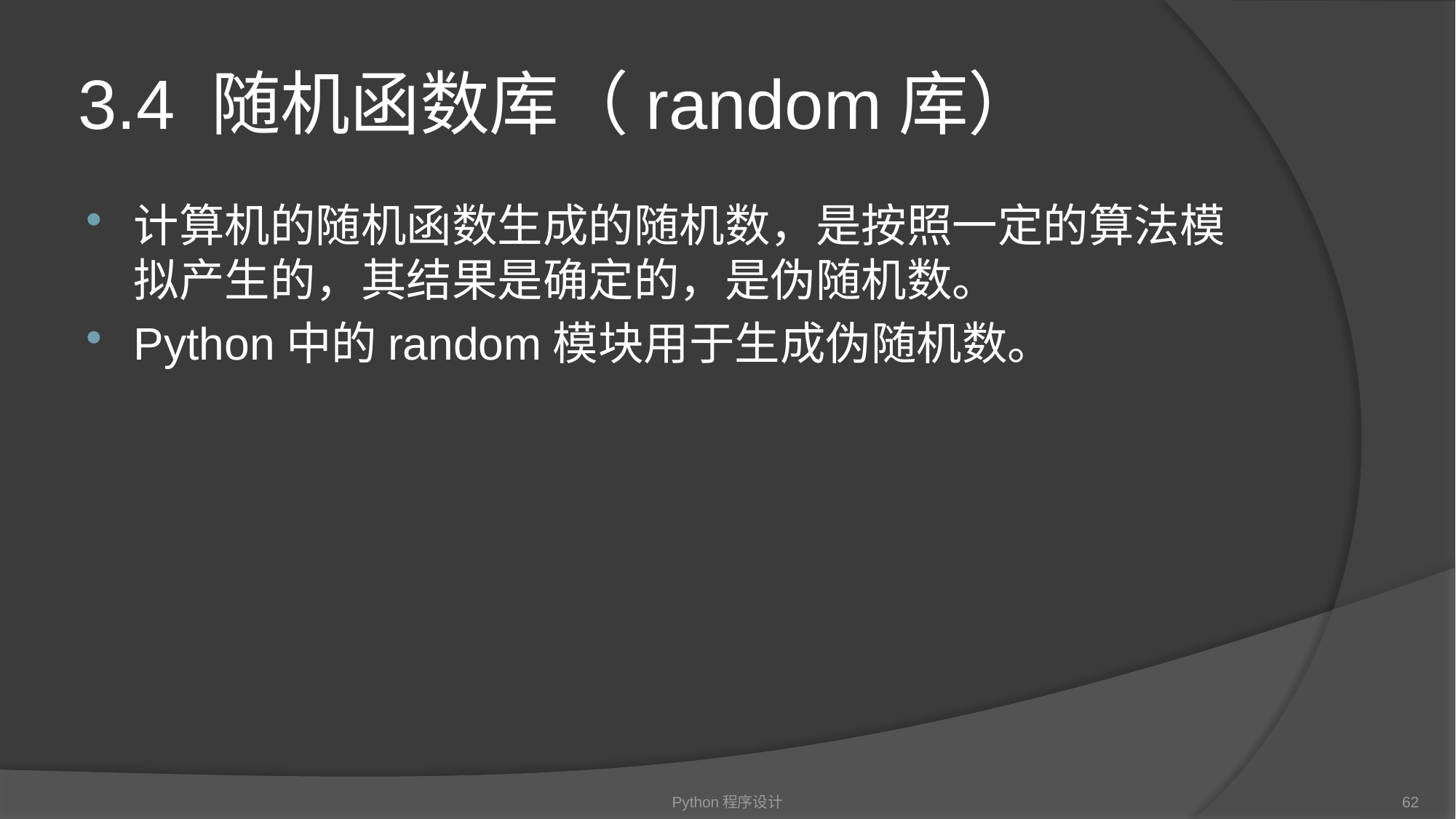

# 3.4 随机函数库（random库）
计算机的随机函数生成的随机数，是按照一定的算法模拟产生的，其结果是确定的，是伪随机数。
Python中的random模块用于生成伪随机数。
Python程序设计
62